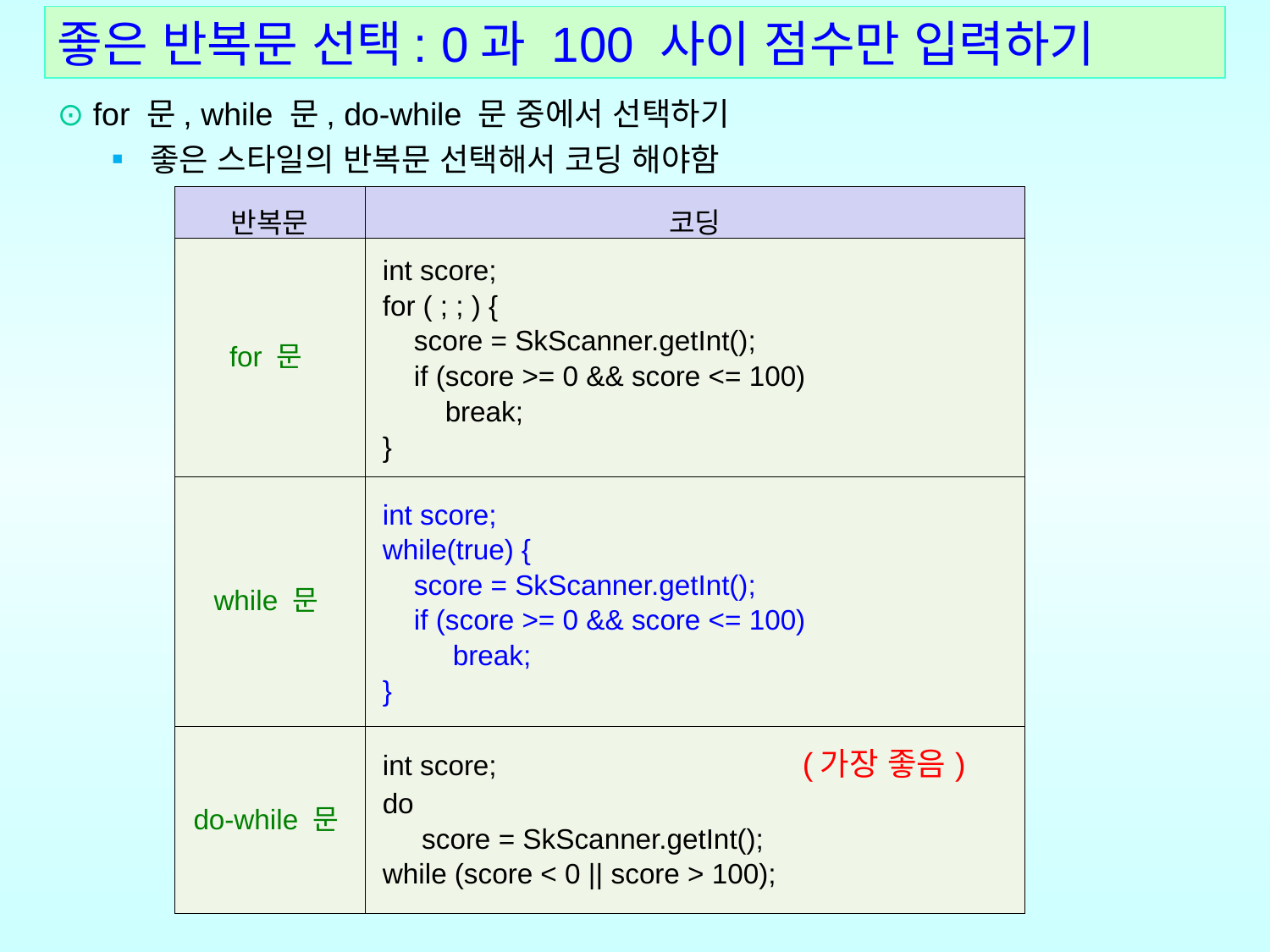

좋은 반복문 선택: 0과 100 사이 점수만 입력하기
⊙ for 문, while 문, do-while 문 중에서 선택하기
     ▪ 좋은 스타일의 반복문 선택해서 코딩 해야함
| 반복문 | 코딩 |
| --- | --- |
| for 문 | int score; for ( ; ; ) { score = SkScanner.getInt(); if (score >= 0 && score <= 100) break; } |
| while 문 | int score; while(true) { score = SkScanner.getInt(); if (score >= 0 && score <= 100) break; } |
| do-while 문 | int score; (가장 좋음) do score = SkScanner.getInt(); while (score < 0 || score > 100); |